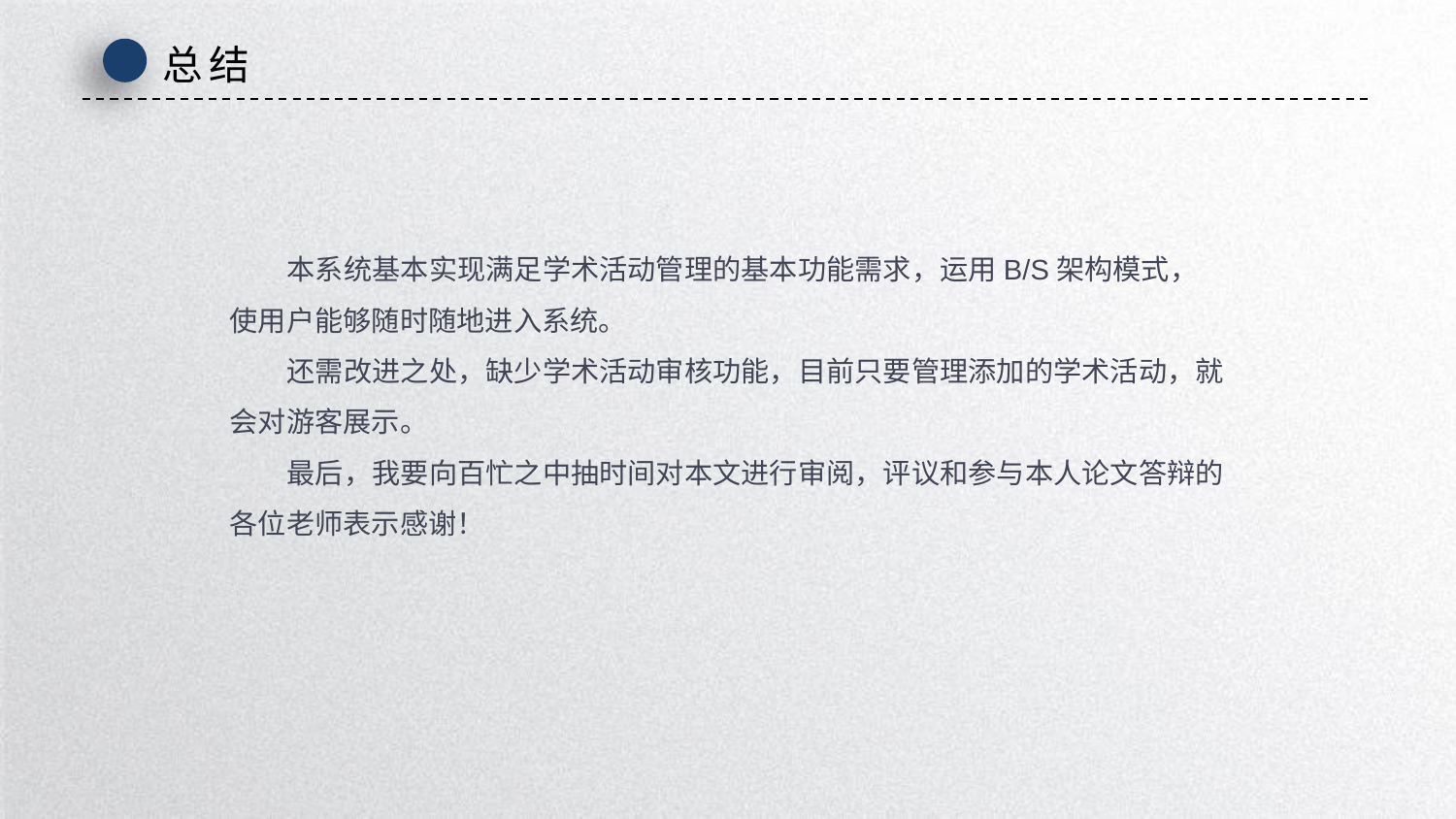

总结

        本系统基本实现满足学术活动管理的基本功能需求，运用B/S架构模式，使用户能够随时随地进入系统。
        还需改进之处，缺少学术活动审核功能，目前只要管理添加的学术活动，就会对游客展示。
        最后，我要向百忙之中抽时间对本文进行审阅，评议和参与本人论文答辩的各位老师表示感谢！